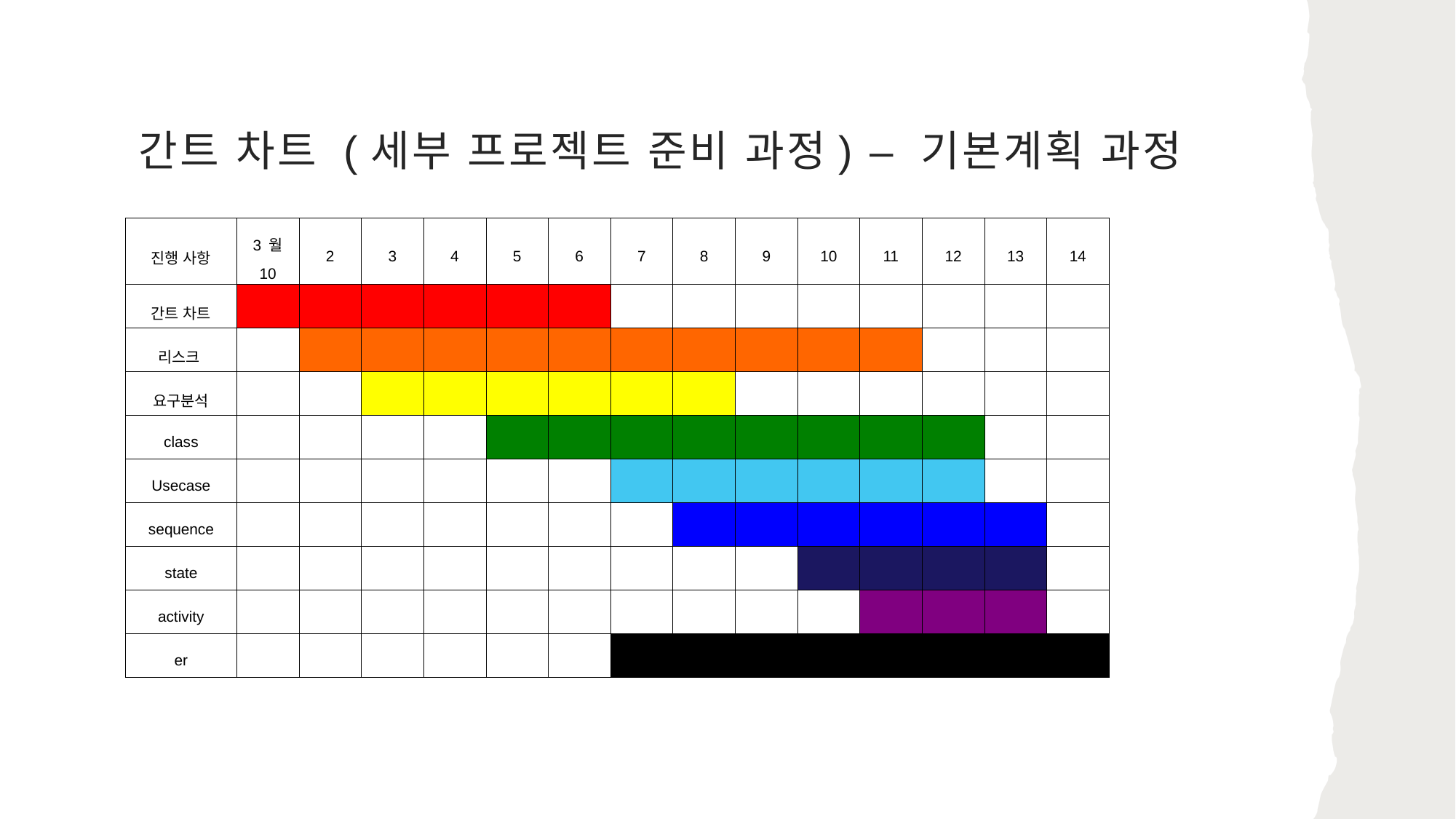

# 간트 차트 (세부 프로젝트 준비 과정) – 기본계획 과정
| 진행 사항 | 3 월 10 | 2 | 3 | 4 | 5 | 6 | 7 | 8 | 9 | 10 | 11 | 12 | 13 | 14 |
| --- | --- | --- | --- | --- | --- | --- | --- | --- | --- | --- | --- | --- | --- | --- |
| 간트 차트 |  |  |  |  |  |  |  |  |  |  |  |  |  |  |
| 리스크 |  |  |  |  |  |  |  |  |  |  |  |  |  |  |
| 요구분석 |  |  |  |  |  |  |  |  |  |  |  |  |  |  |
| class |  |  |  |  |  |  |  |  |  |  |  |  |  |  |
| Usecase |  |  |  |  |  |  |  |  |  |  |  |  |  |  |
| sequence |  |  |  |  |  |  |  |  |  |  |  |  |  |  |
| state |  |  |  |  |  |  |  |  |  |  |  |  |  |  |
| activity |  |  |  |  |  |  |  |  |  |  |  |  |  |  |
| er |  |  |  |  |  |  |  |  |  |  |  |  |  |  |